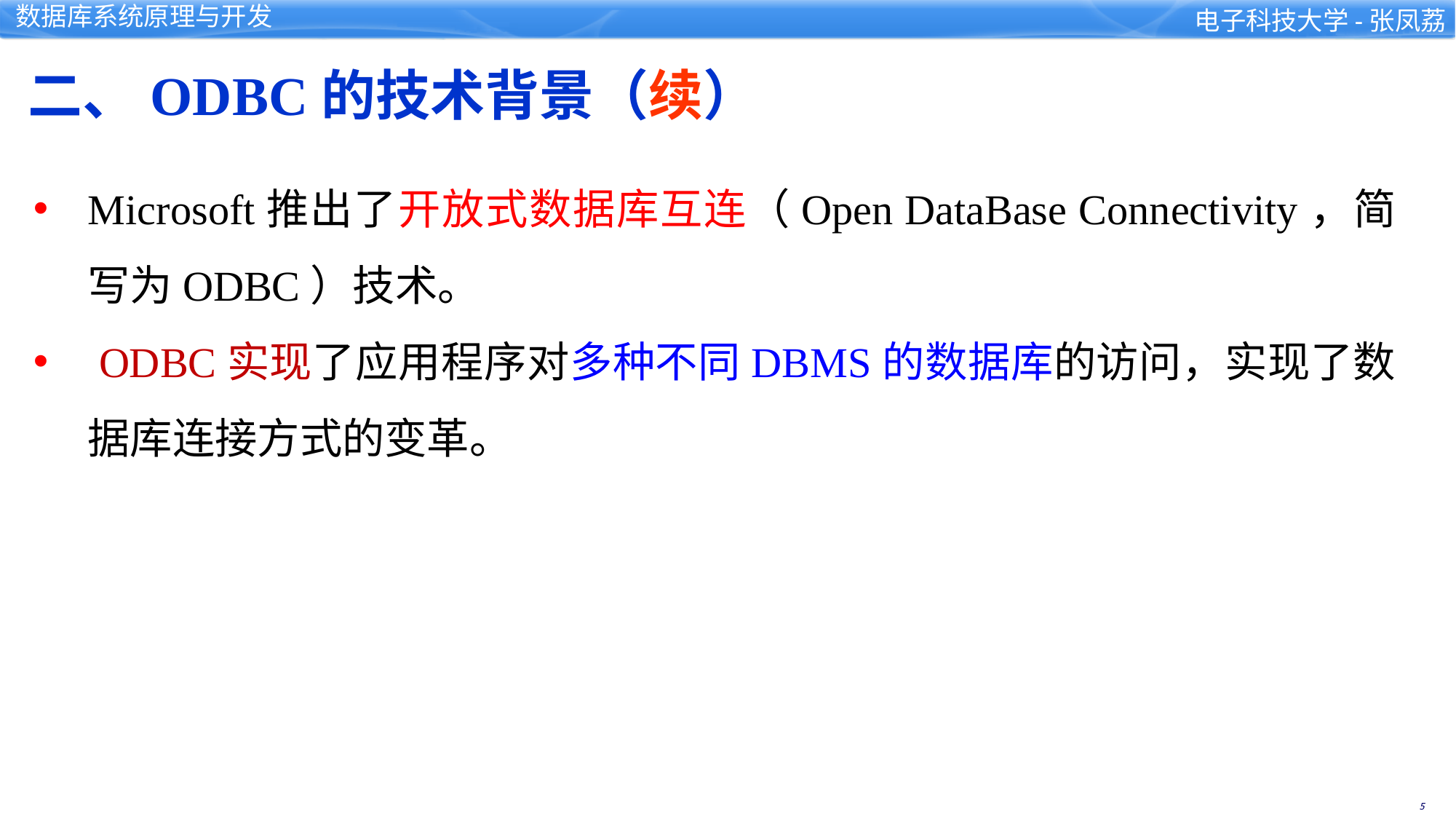

二、ODBC的技术背景（续）
Microsoft推出了开放式数据库互连（Open DataBase Connectivity，简写为ODBC）技术。
 ODBC实现了应用程序对多种不同DBMS的数据库的访问，实现了数据库连接方式的变革。